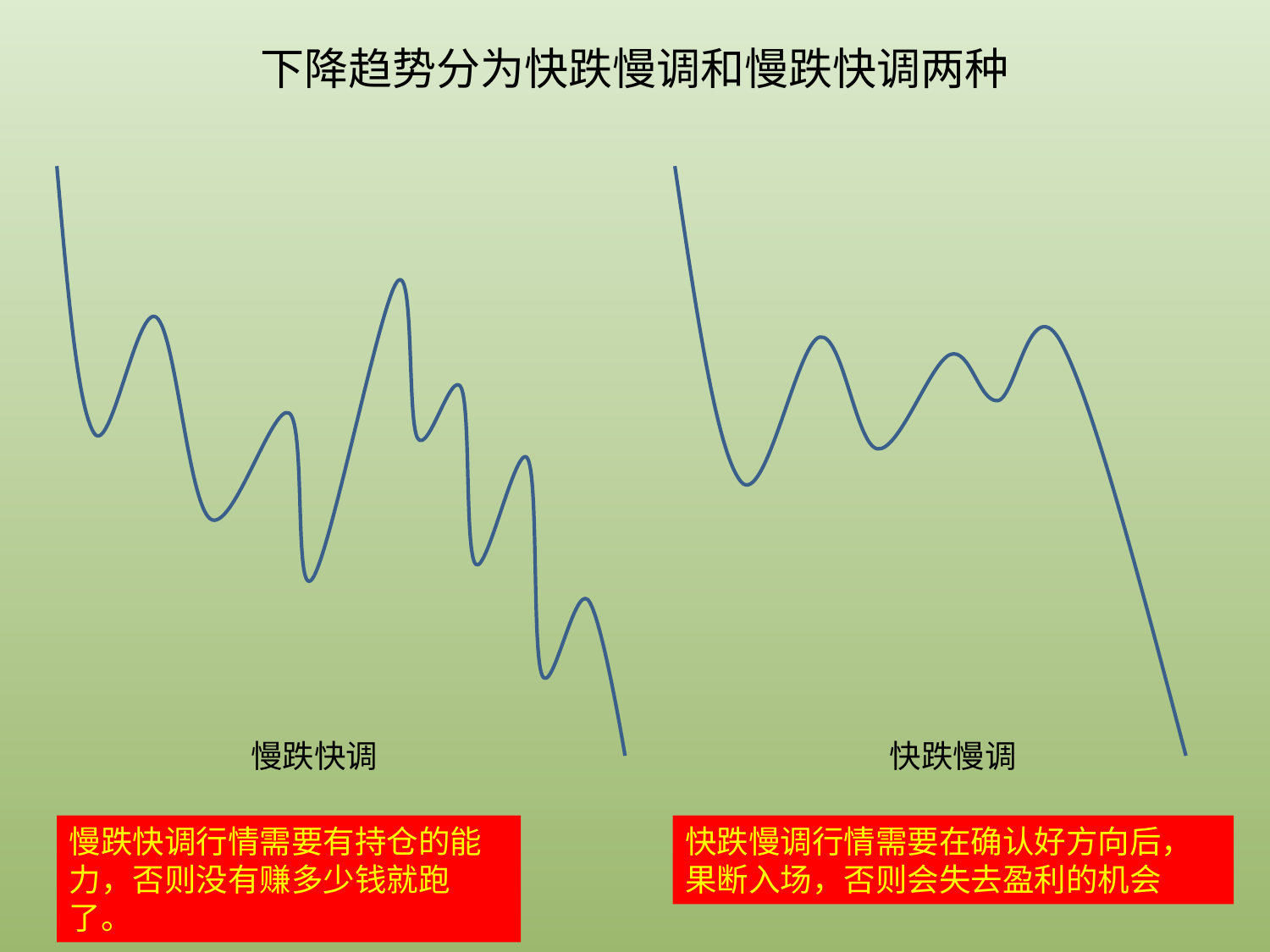

# 下降趋势分为快跌慢调和慢跌快调两种

慢跌快调
快跌慢调
慢跌快调行情需要有持仓的能力，否则没有赚多少钱就跑了。
快跌慢调行情需要在确认好方向后，果断入场，否则会失去盈利的机会